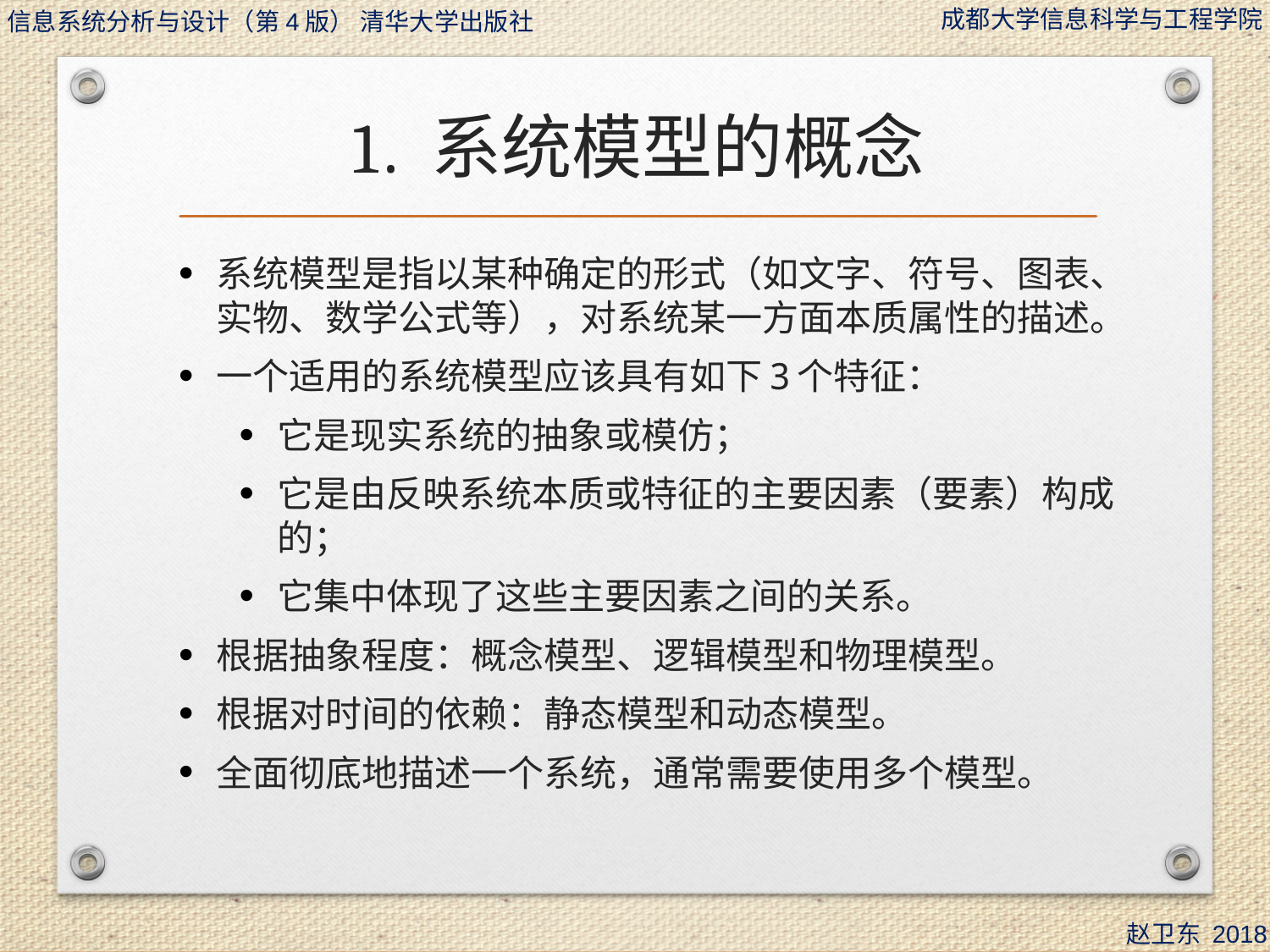

# 1. 系统模型的概念
系统模型是指以某种确定的形式（如文字、符号、图表、实物、数学公式等），对系统某一方面本质属性的描述。
一个适用的系统模型应该具有如下3个特征：
它是现实系统的抽象或模仿；
它是由反映系统本质或特征的主要因素（要素）构成的；
它集中体现了这些主要因素之间的关系。
根据抽象程度：概念模型、逻辑模型和物理模型。
根据对时间的依赖：静态模型和动态模型。
全面彻底地描述一个系统，通常需要使用多个模型。